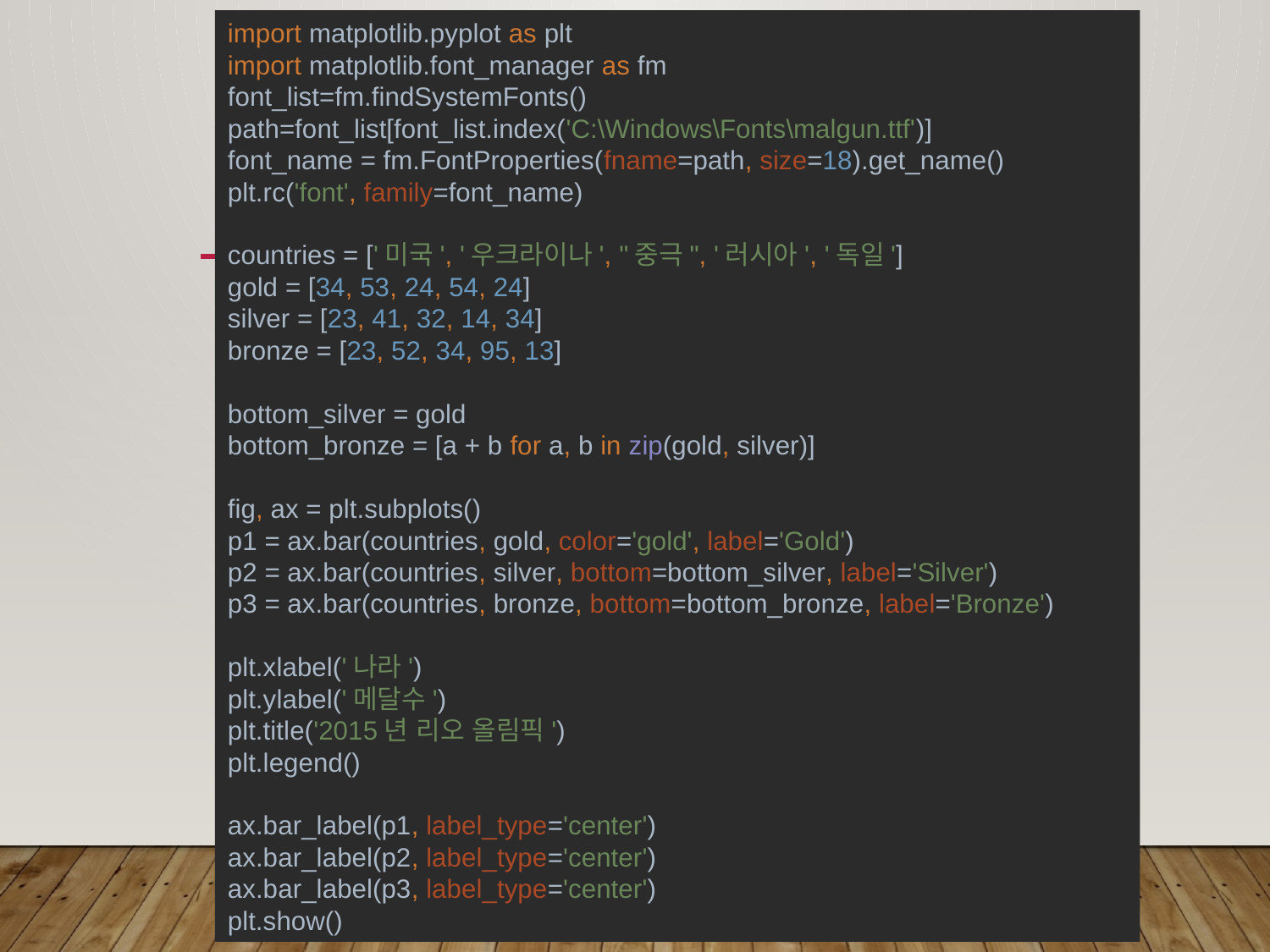

import matplotlib.pyplot as plt
import matplotlib.font_manager as fm
font_list=fm.findSystemFonts()
path=font_list[font_list.index('C:\Windows\Fonts\malgun.ttf')]
font_name = fm.FontProperties(fname=path, size=18).get_name()
plt.rc('font', family=font_name)
countries = ['미국', '우크라이나', "중극", '러시아', '독일']
gold = [34, 53, 24, 54, 24]
silver = [23, 41, 32, 14, 34]
bronze = [23, 52, 34, 95, 13]
bottom_silver = gold
bottom_bronze = [a + b for a, b in zip(gold, silver)]
fig, ax = plt.subplots()
p1 = ax.bar(countries, gold, color='gold', label='Gold')
p2 = ax.bar(countries, silver, bottom=bottom_silver, label='Silver')
p3 = ax.bar(countries, bronze, bottom=bottom_bronze, label='Bronze')
plt.xlabel('나라')
plt.ylabel('메달수')
plt.title('2015년 리오 올림픽')
plt.legend()
ax.bar_label(p1, label_type='center')
ax.bar_label(p2, label_type='center')
ax.bar_label(p3, label_type='center')
plt.show()
import test
print(test.BLACK)